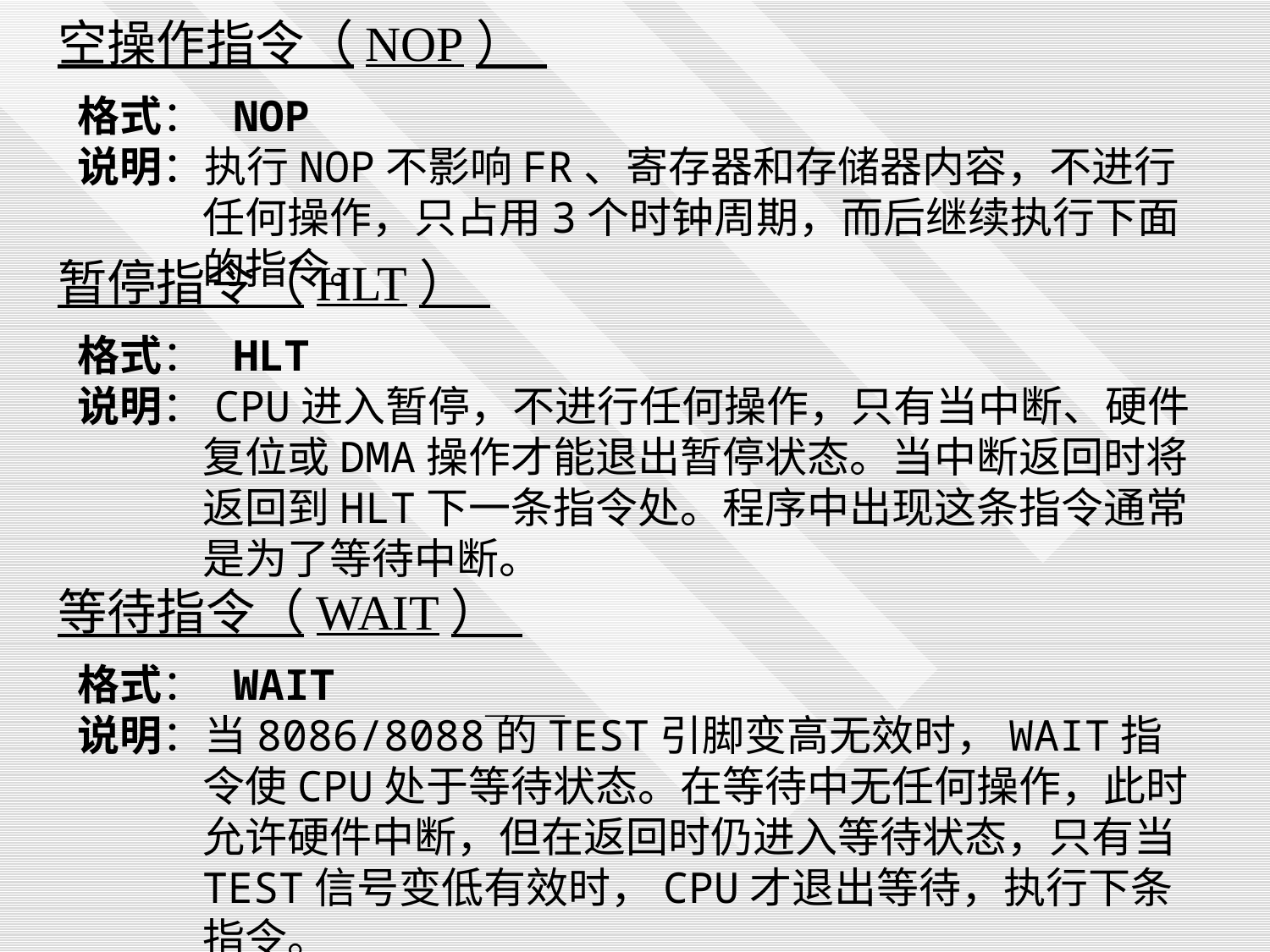

空操作指令（NOP）
格式：  NOP
说明：执行NOP不影响FR、寄存器和存储器内容，不进行任何操作，只占用3个时钟周期，而后继续执行下面的指令。
暂停指令（HLT）
格式：  HLT
说明：CPU进入暂停，不进行任何操作，只有当中断、硬件复位或DMA操作才能退出暂停状态。当中断返回时将返回到HLT下一条指令处。程序中出现这条指令通常是为了等待中断。
等待指令（WAIT）
格式：  WAIT
说明：当8086/8088的TEST引脚变高无效时，WAIT指令使CPU处于等待状态。在等待中无任何操作，此时允许硬件中断，但在返回时仍进入等待状态，只有当TEST信号变低有效时，CPU才退出等待，执行下条指令。